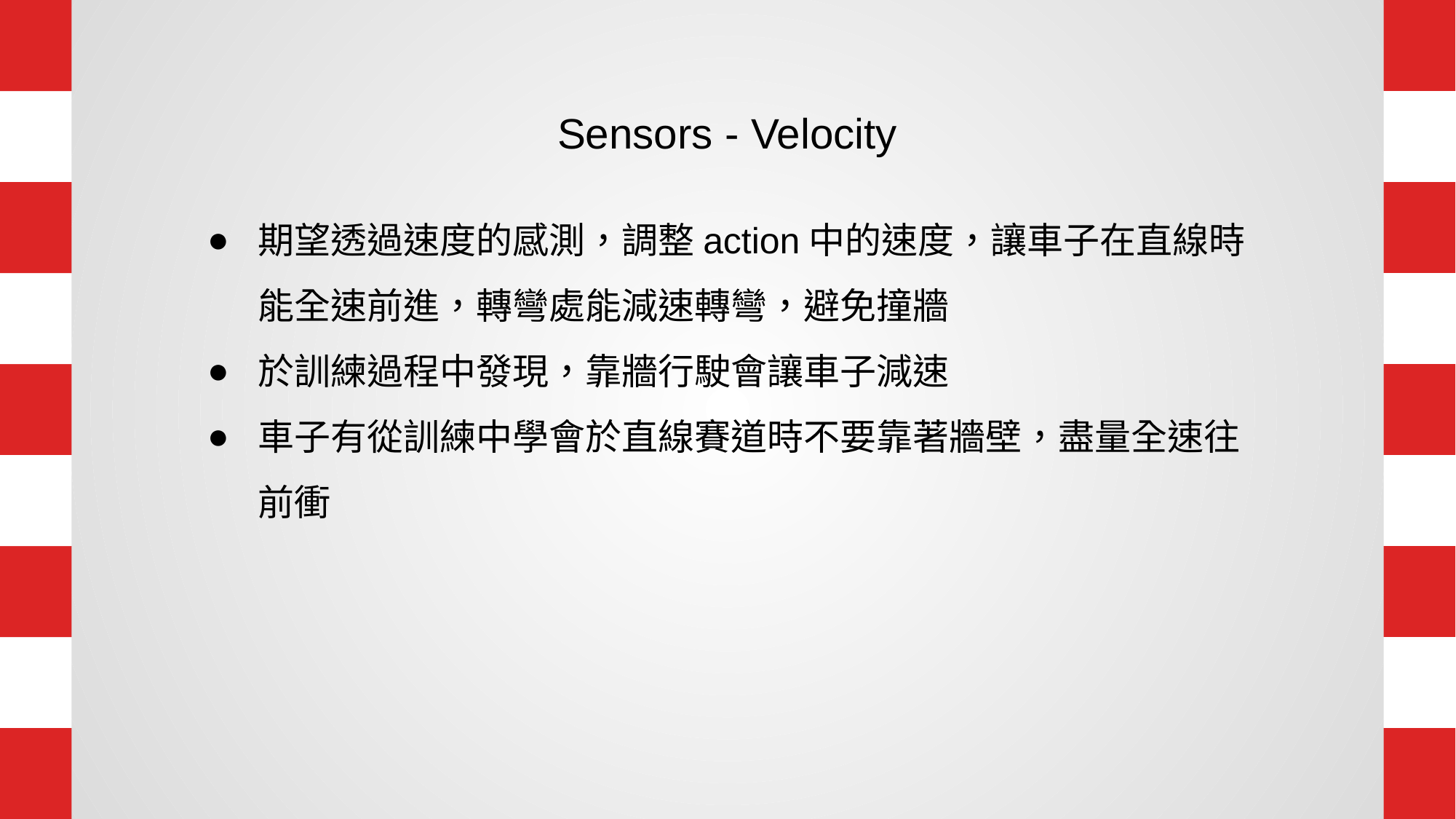

# Sensors - Velocity
期望透過速度的感測，調整action中的速度，讓車子在直線時能全速前進，轉彎處能減速轉彎，避免撞牆
於訓練過程中發現，靠牆行駛會讓車子減速
車子有從訓練中學會於直線賽道時不要靠著牆壁，盡量全速往前衝